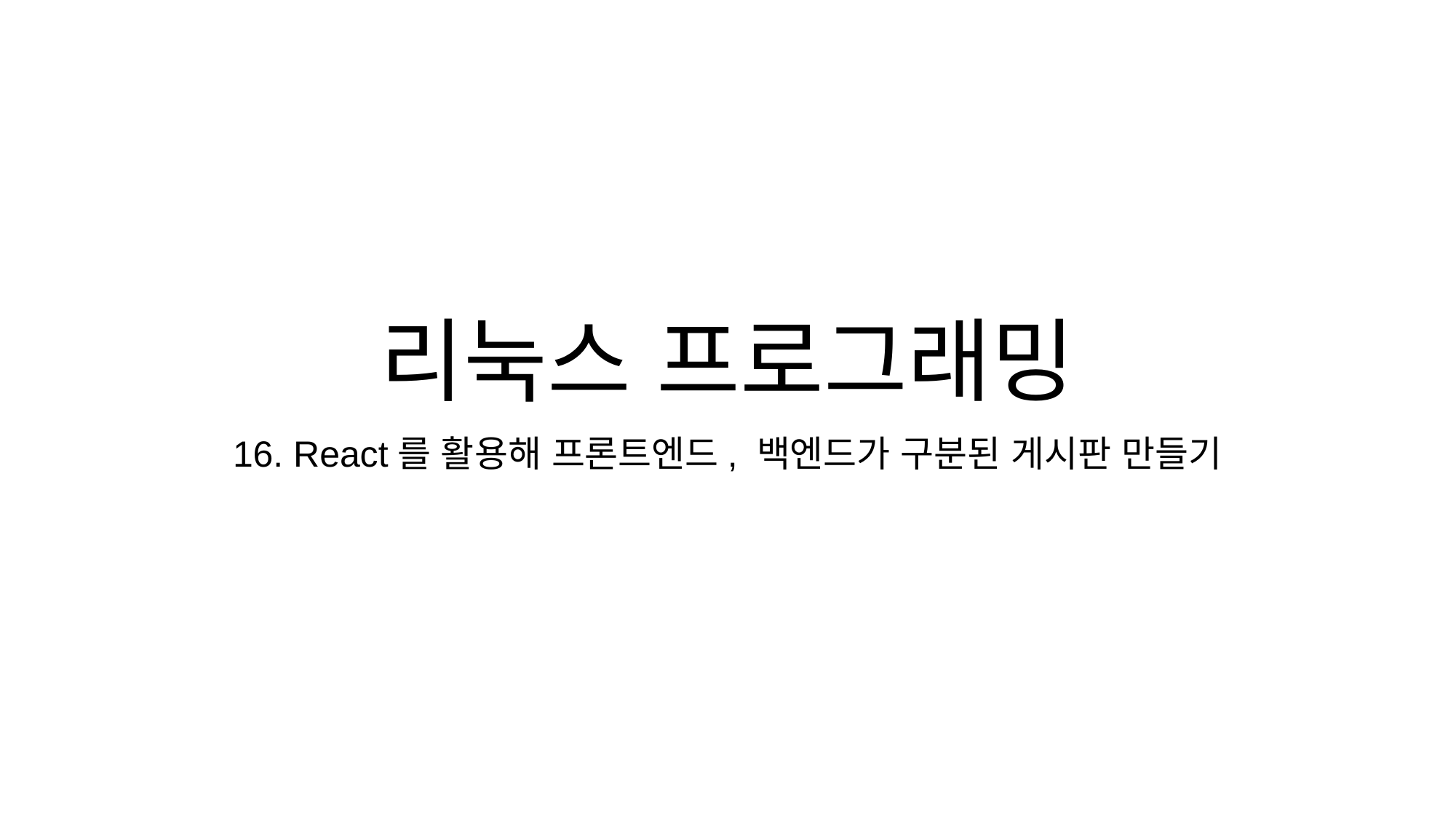

# 리눅스 프로그래밍
16. React를 활용해 프론트엔드, 백엔드가 구분된 게시판 만들기